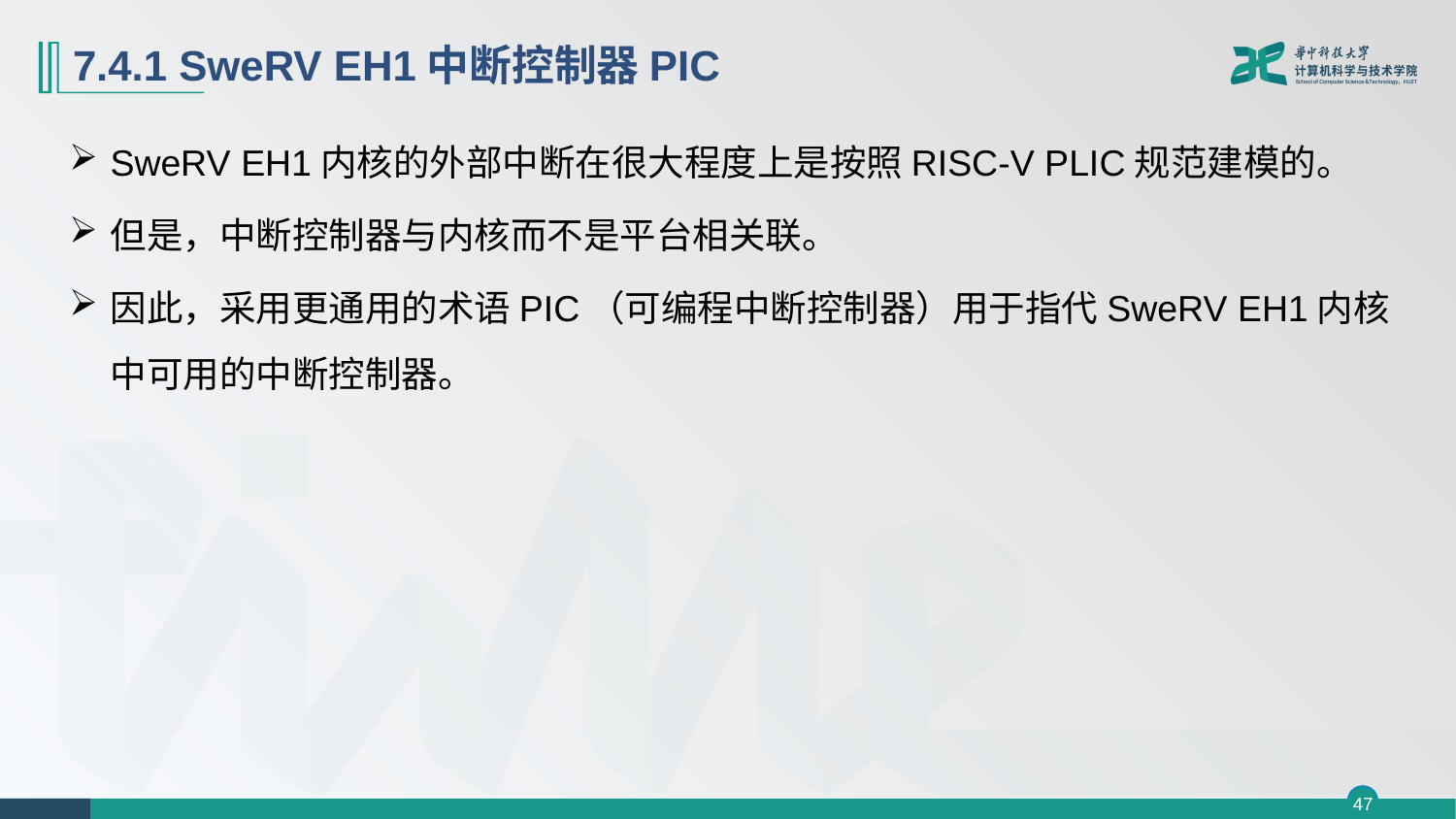

# 7.4.1 SweRV EH1中断控制器PIC
SweRV EH1内核的外部中断在很大程度上是按照RISC-V PLIC规范建模的。
但是，中断控制器与内核而不是平台相关联。
因此，采用更通用的术语PIC（可编程中断控制器）用于指代SweRV EH1内核中可用的中断控制器。